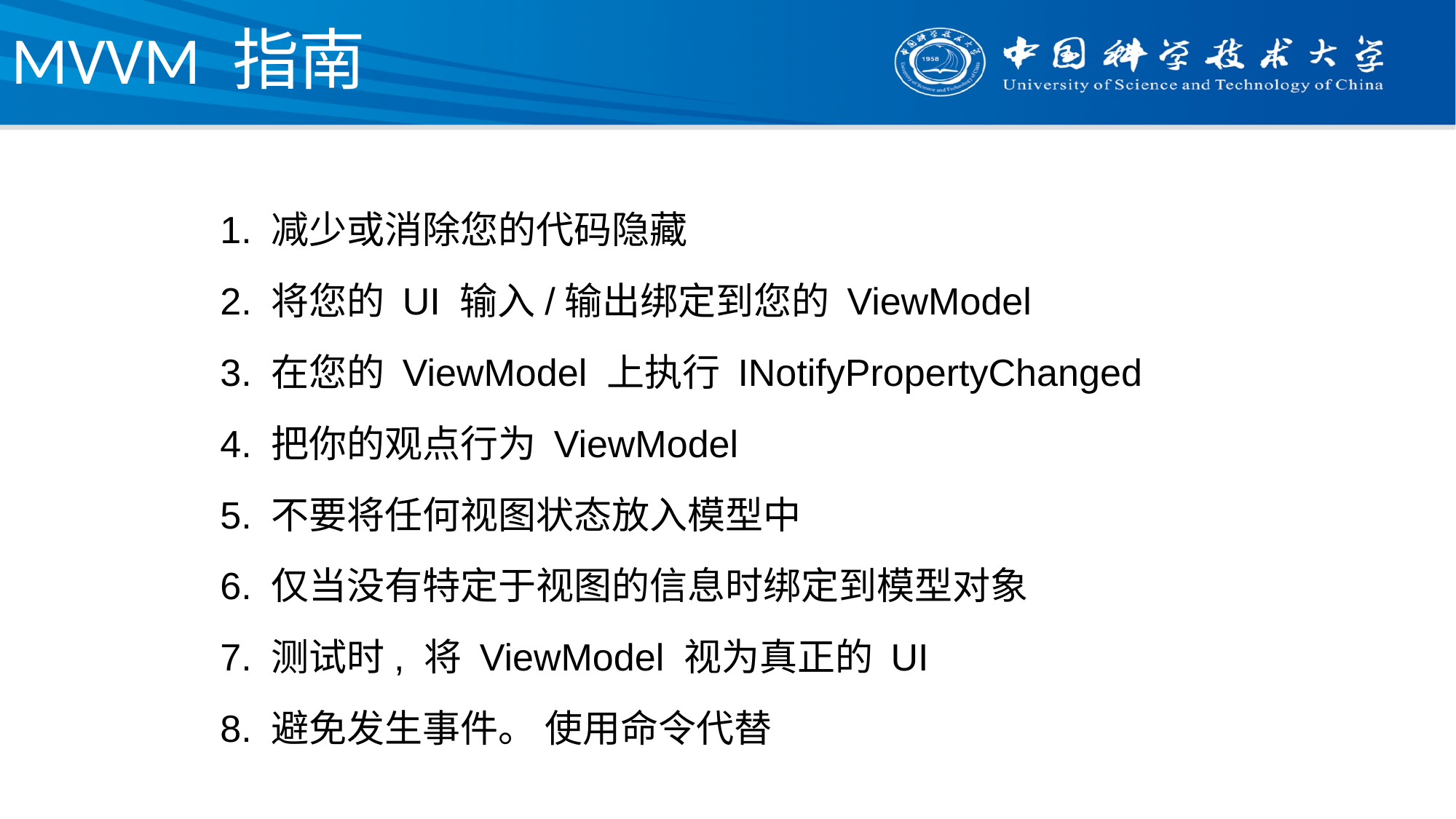

# MVVM 指南
1. 减少或消除您的代码隐藏
2. 将您的 UI 输入/输出绑定到您的 ViewModel
3. 在您的 ViewModel 上执行 INotifyPropertyChanged
4. 把你的观点行为 ViewModel
5. 不要将任何视图状态放入模型中
6. 仅当没有特定于视图的信息时绑定到模型对象
7. 测试时, 将 ViewModel 视为真正的 UI
8. 避免发生事件。 使用命令代替